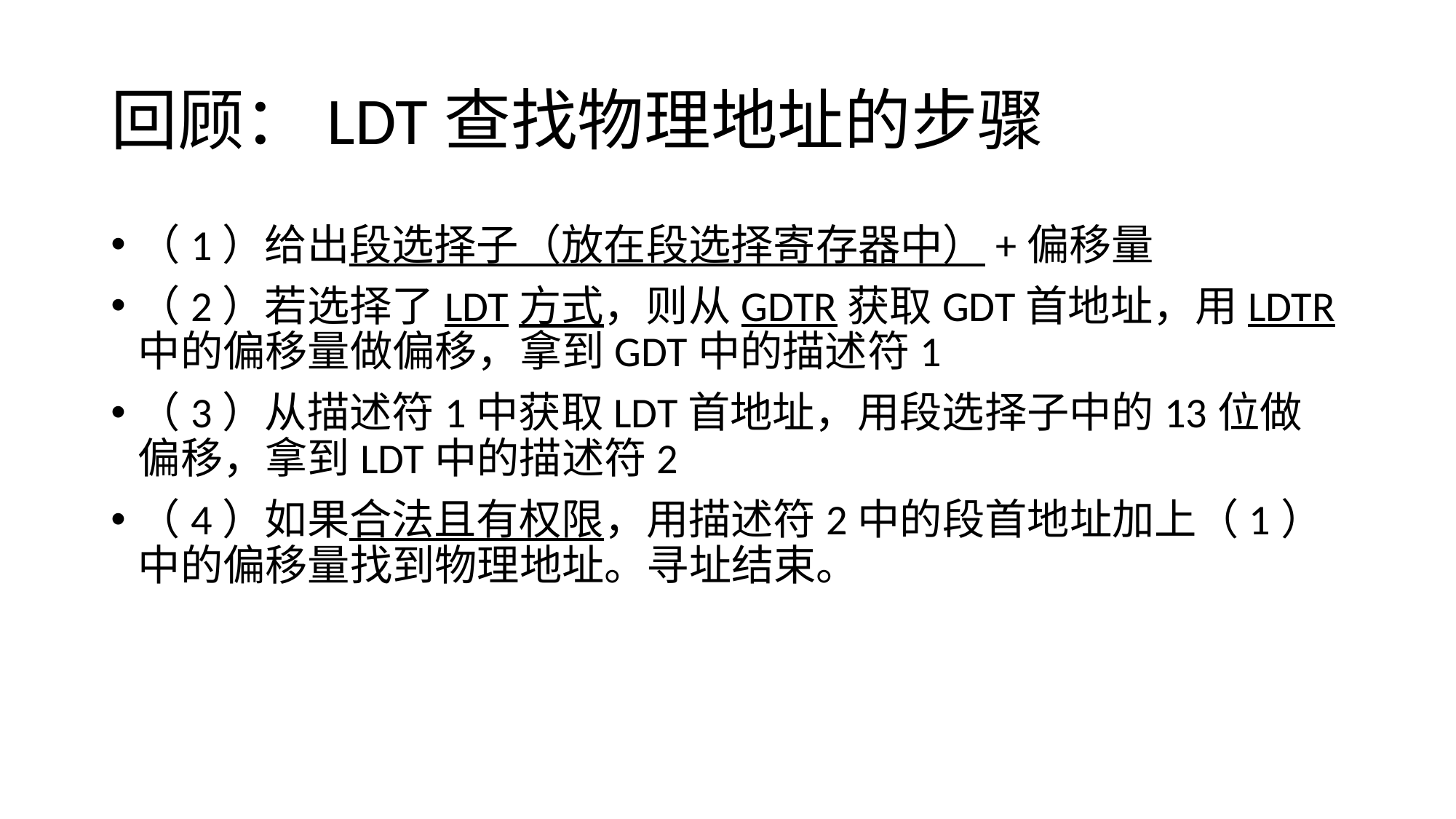

# 回顾：LDT查找物理地址的步骤
（1）给出段选择子（放在段选择寄存器中）+偏移量
（2）若选择了LDT方式，则从GDTR获取GDT首地址，用LDTR中的偏移量做偏移，拿到GDT中的描述符1
（3）从描述符1中获取LDT首地址，用段选择子中的13位做偏移，拿到LDT中的描述符2
（4）如果合法且有权限，用描述符2中的段首地址加上（1）中的偏移量找到物理地址。寻址结束。